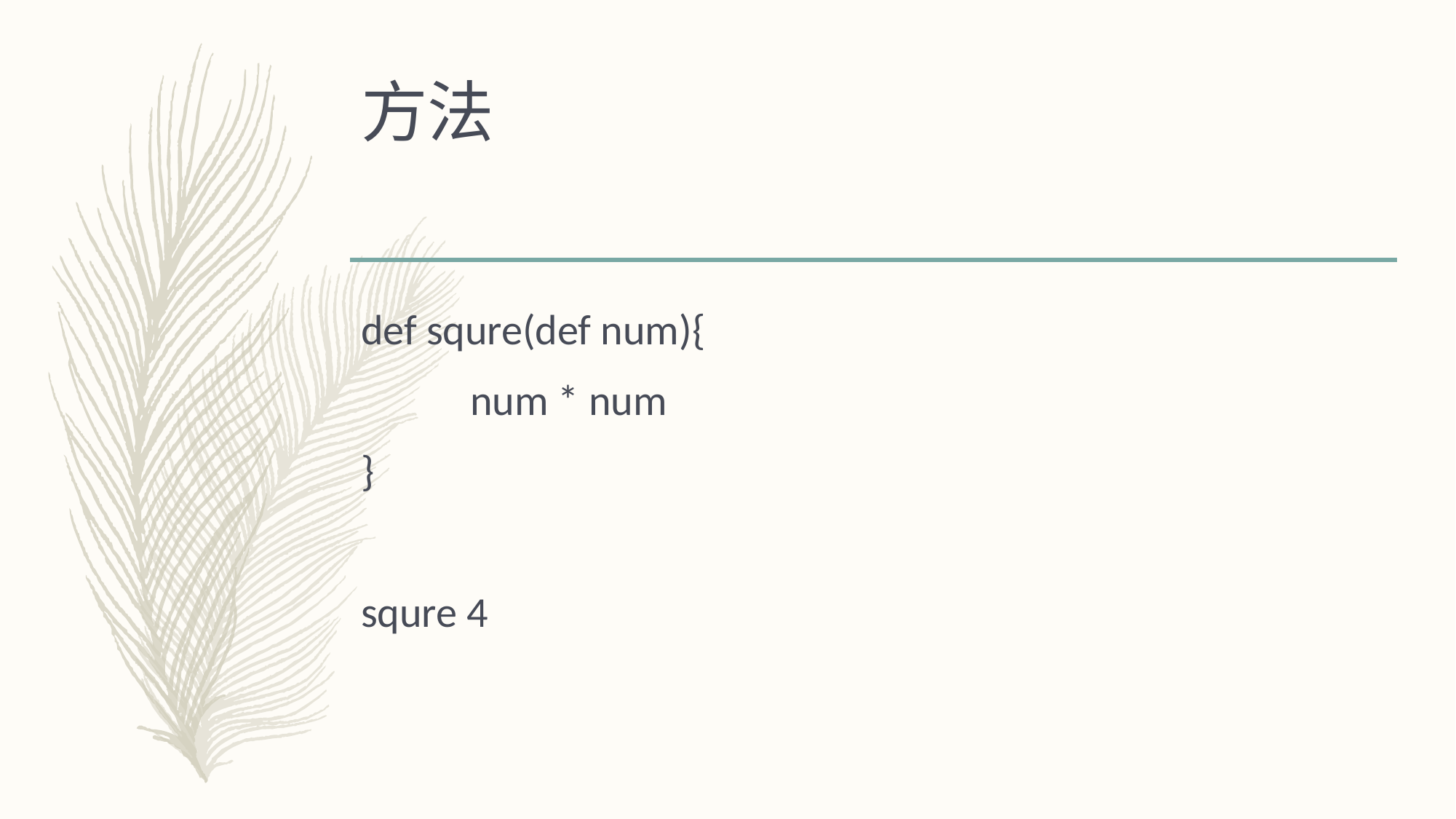

# 方法
def squre(def num){
	num * num
}

squre 4